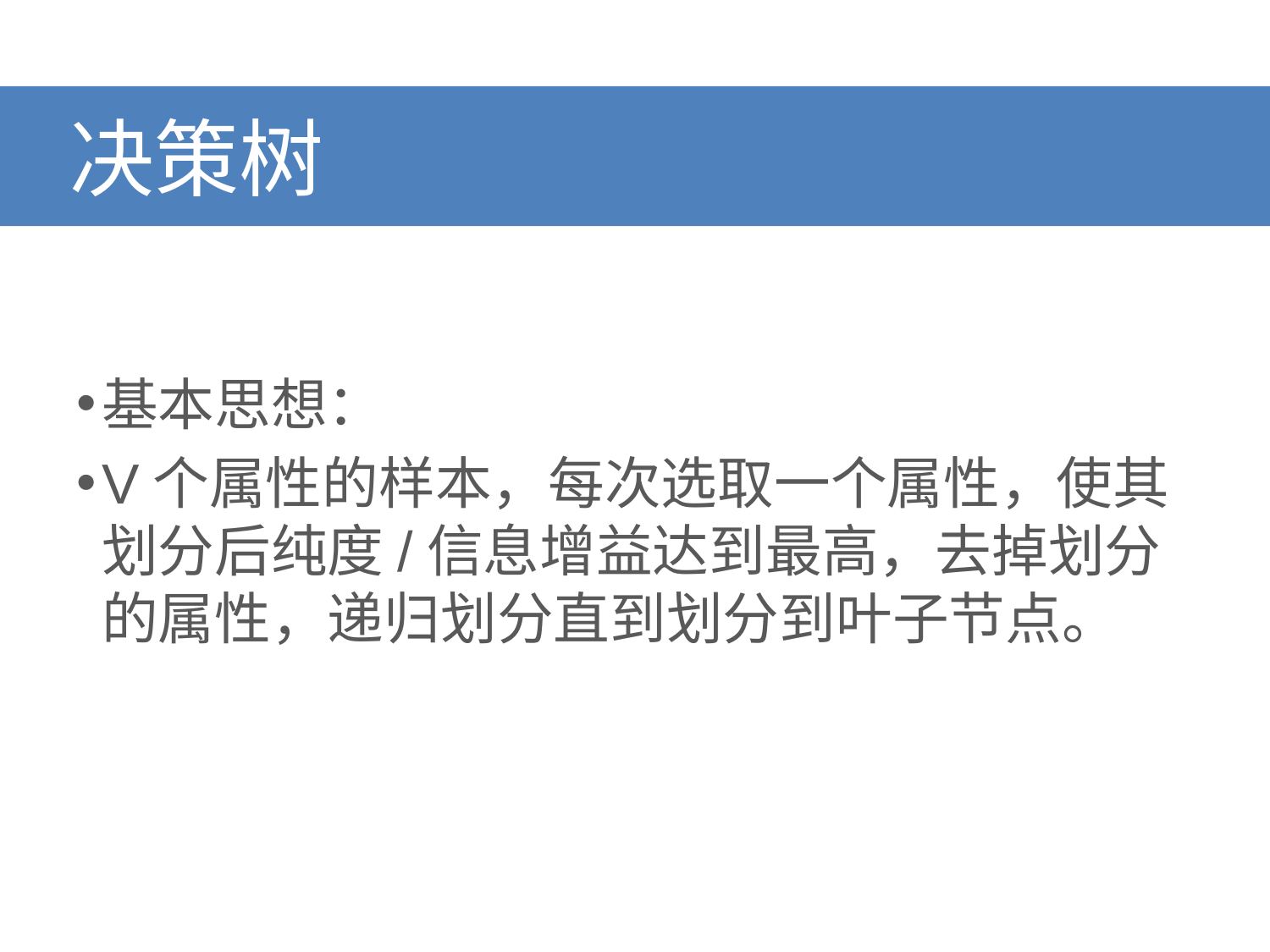

# 决策树
基本思想：
V个属性的样本，每次选取一个属性，使其划分后纯度/信息增益达到最高，去掉划分的属性，递归划分直到划分到叶子节点。